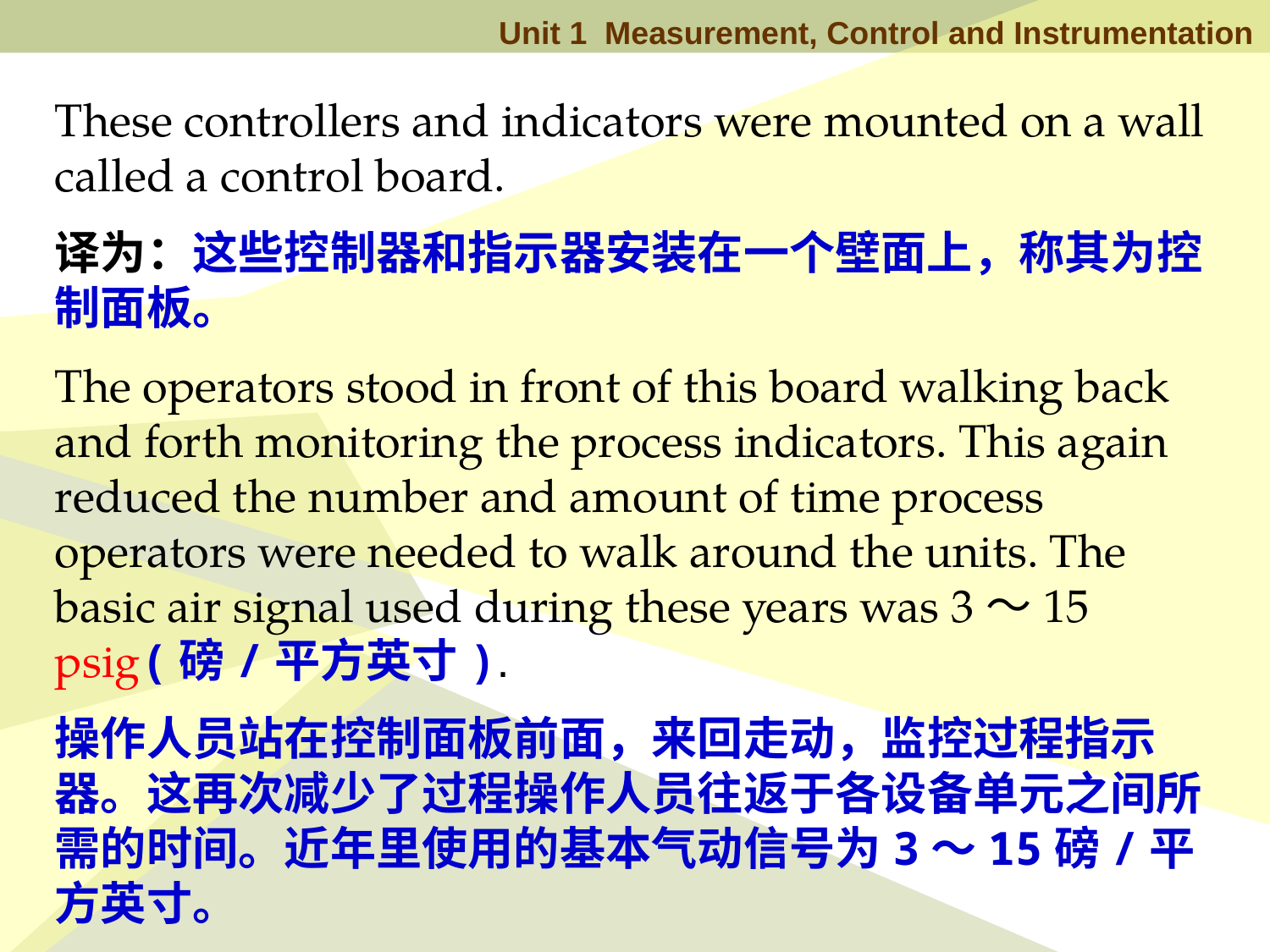

These controllers and indicators were mounted on a wall called a control board.
译为：这些控制器和指示器安装在一个壁面上，称其为控制面板。
The operators stood in front of this board walking back and forth monitoring the process indicators. This again reduced the number and amount of time process operators were needed to walk around the units. The basic air signal used during these years was 3～15 psig(磅/平方英寸).
操作人员站在控制面板前面，来回走动，监控过程指示器。这再次减少了过程操作人员往返于各设备单元之间所需的时间。近年里使用的基本气动信号为3～15磅/平方英寸。